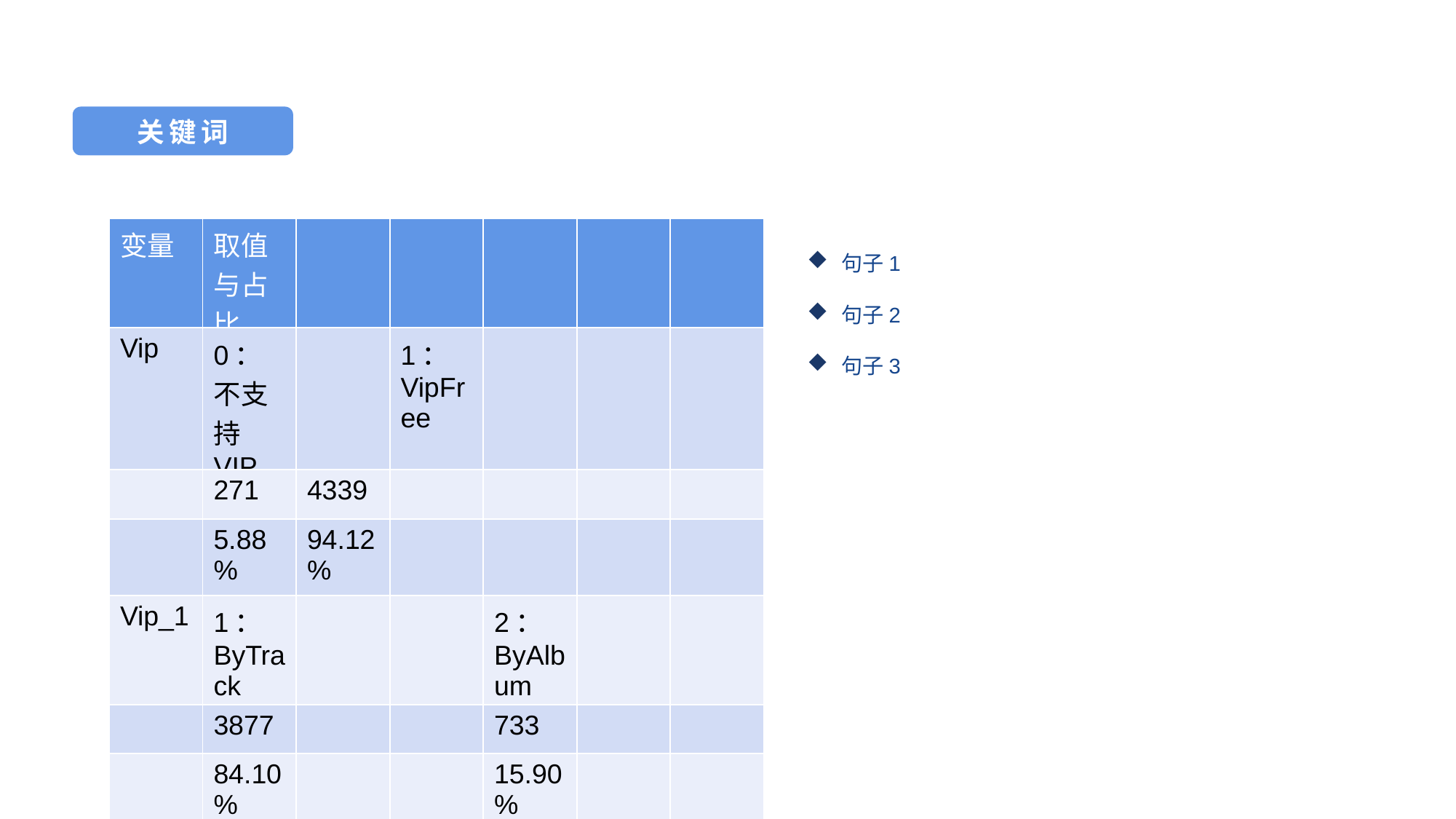

关键词
| 变量 | 取值与占比 |  |  |  |  |  |
| --- | --- | --- | --- | --- | --- | --- |
| Vip | 0：不支持VIP |  | 1：VipFree |  |  |  |
|  | 271 | 4339 |  |  |  |  |
|  | 5.88% | 94.12% |  |  |  |  |
| Vip\_1 | 1：ByTrack |  |  | 2：ByAlbum |  |  |
|  | 3877 |  |  | 733 |  |  |
|  | 84.10% |  |  | 15.90% |  |  |
| Vip\_2 | 1:OnlyTrack | 2:VipFree/ByTrack |  | 3:VipOnly | 4:VipFree/ByAlbum | 5:OnlyAlbum |
|  | 236 | 3641 |  | 0 | 698 | 35 |
|  | 5.12% | 78.98% |  | 0.00% | 15.14% | 0.76% |
句子1
句子2
句子3
图标题